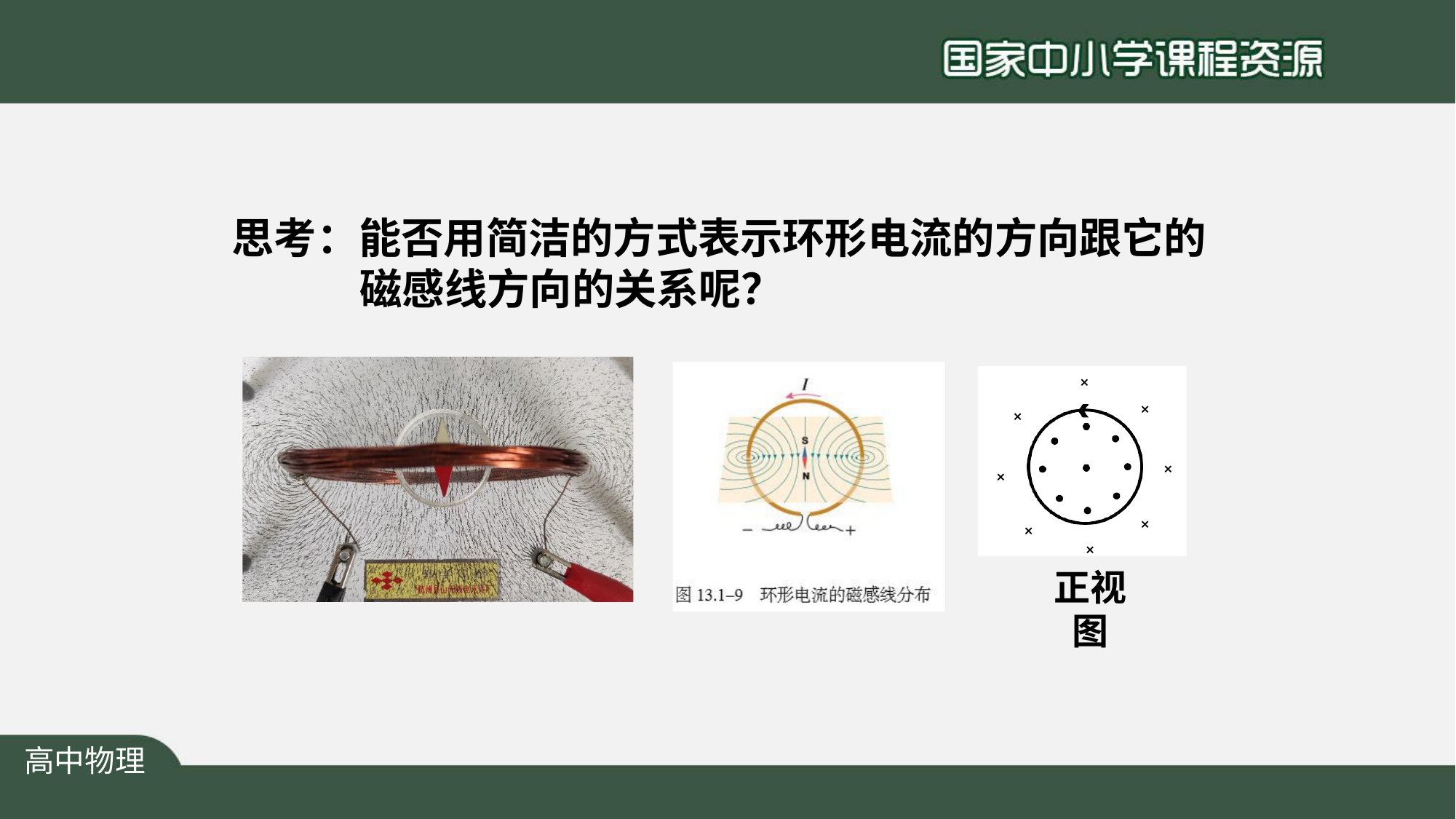

# 思考：能否用简洁的方式表示环形电流的方向跟它的 磁感线方向的关系呢？

❌
❌

❌
❌
❌
❌
❌
❌
正视图
高中物理